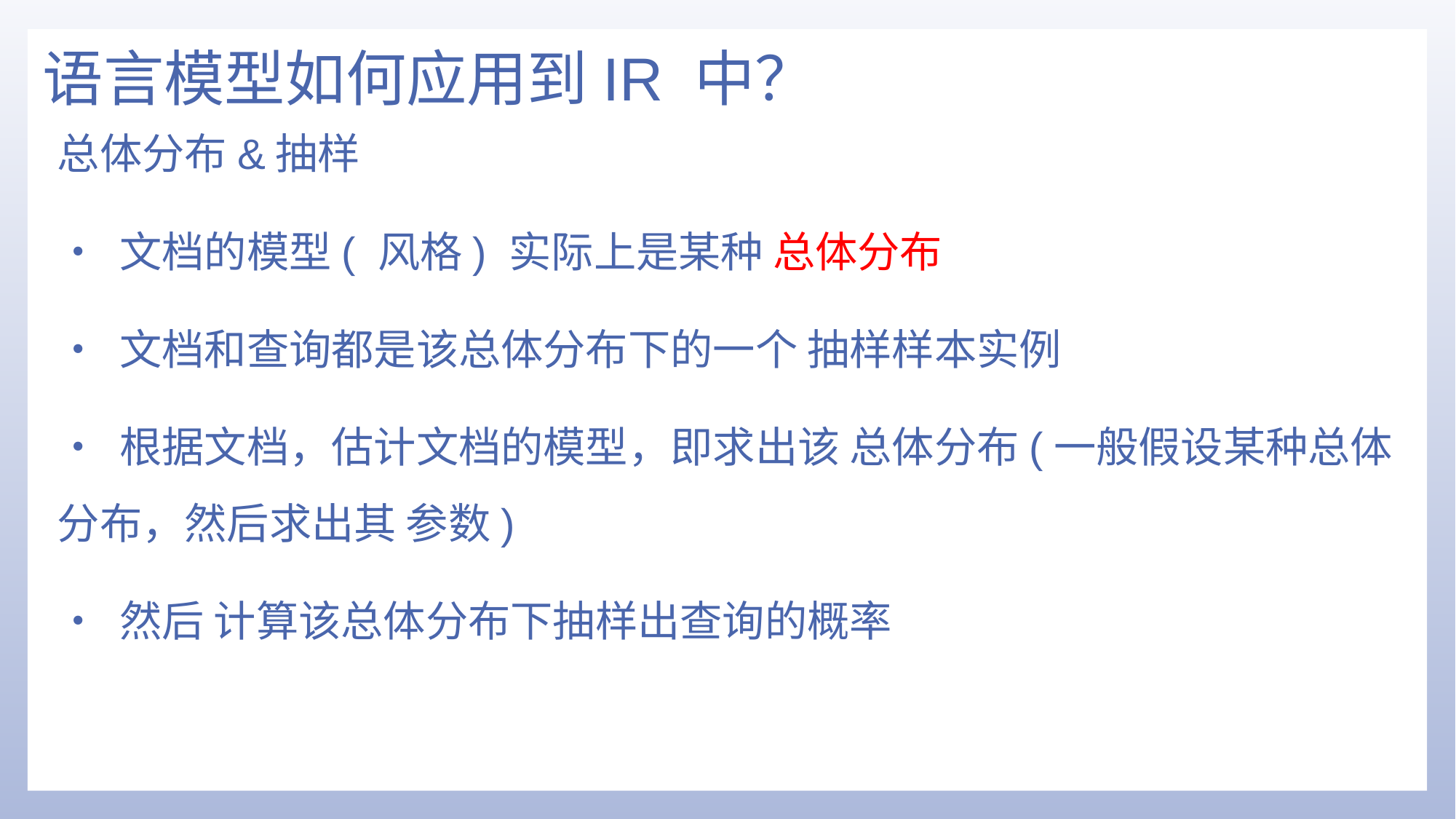

# 语言模型如何应用到IR 中？
总体分布&抽样
• 文档的模型( 风格) 实际上是某种 总体分布
• 文档和查询都是该总体分布下的一个 抽样样本实例
• 根据文档，估计文档的模型，即求出该 总体分布(一般假设某种总体分布，然后求出其 参数)
• 然后 计算该总体分布下抽样出查询的概率